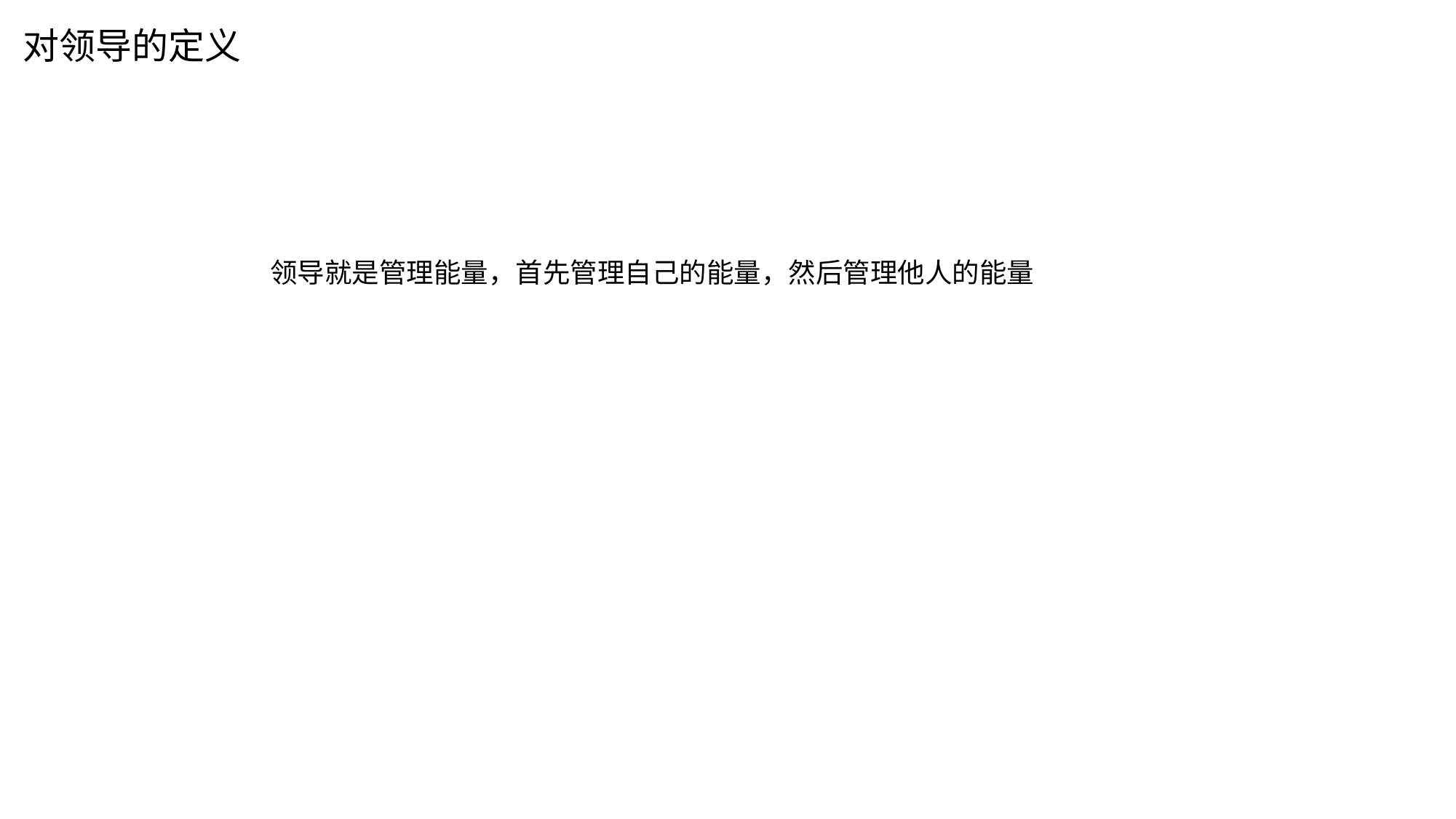

# 对领导的定义
领导就是管理能量，首先管理自己的能量，然后管理他人的能量